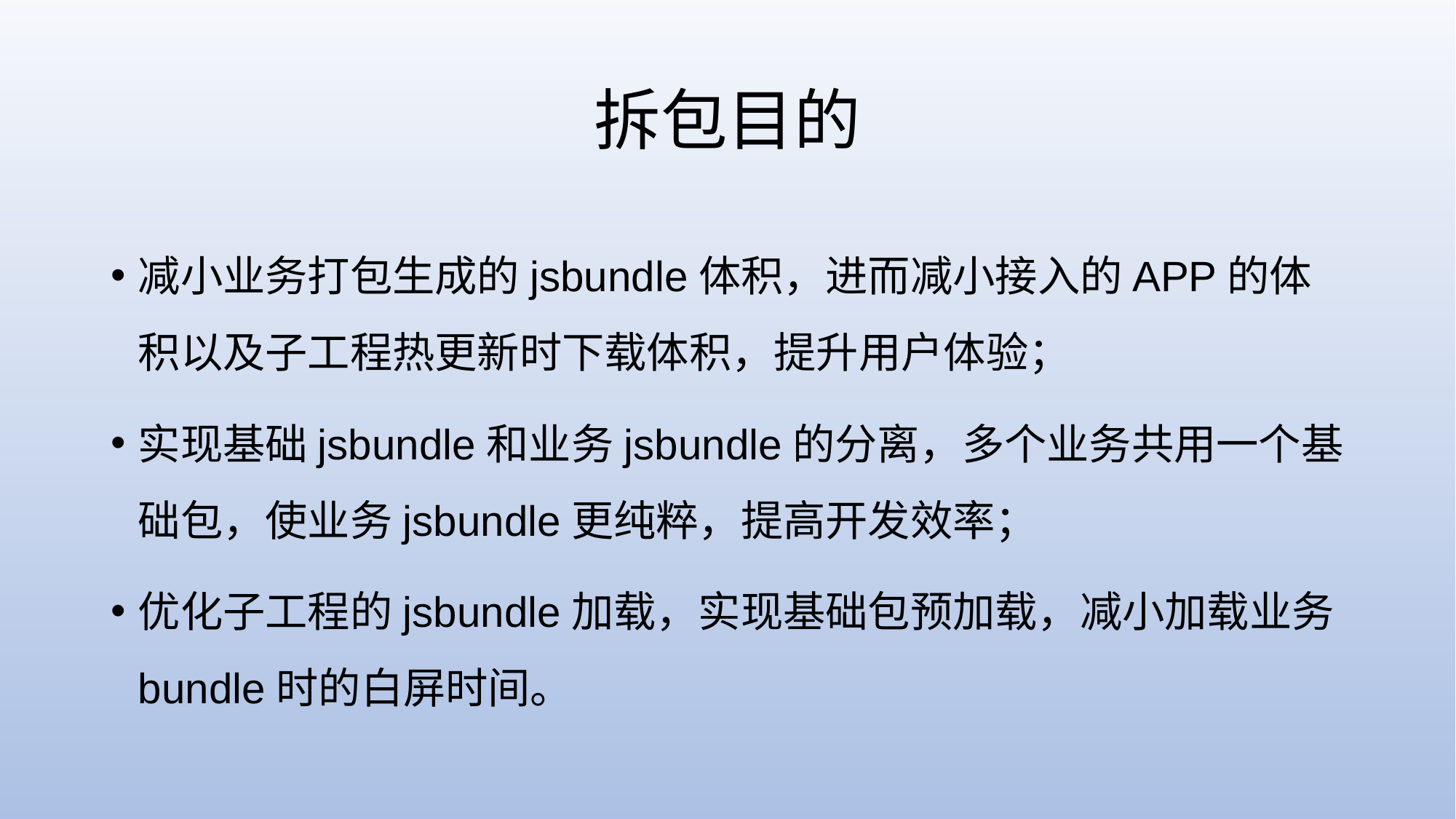

# 拆包目的
减小业务打包生成的jsbundle体积，进而减小接入的APP的体积以及子工程热更新时下载体积，提升用户体验；
实现基础jsbundle和业务jsbundle的分离，多个业务共用一个基础包，使业务jsbundle更纯粹，提高开发效率；
优化子工程的jsbundle加载，实现基础包预加载，减小加载业务bundle时的白屏时间。